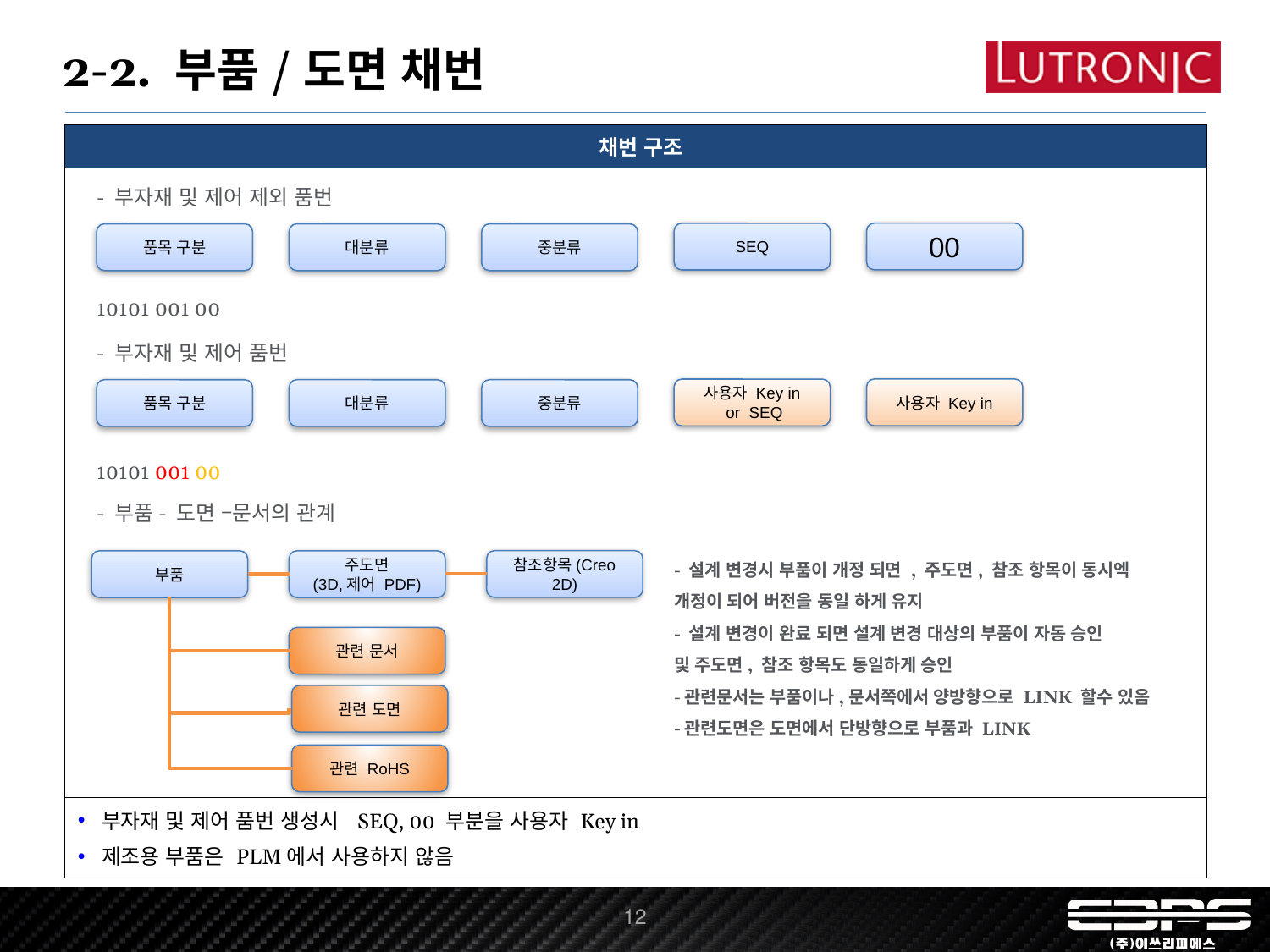

2-2. 부품/도면 채번
| 채번 구조 |
| --- |
|  |
| 부자재 및 제어 품번 생성시 SEQ, 00 부분을 사용자 Key in 제조용 부품은 PLM에서 사용하지 않음 |
- 부자재 및 제어 제외 품번
00
SEQ
품목 구분
대분류
중분류
10101 001 00
- 부자재 및 제어 품번
사용자 Key in
사용자 Key in
 or  SEQ
품목 구분
대분류
중분류
10101 001 00
- 부품- 도면 –문서의 관계
- 설계 변경시 부품이 개정 되면 , 주도면, 참조 항목이 동시엑 개정이 되어 버전을 동일 하게 유지
- 설계 변경이 완료 되면 설계 변경 대상의 부품이 자동 승인
및 주도면, 참조 항목도 동일하게 승인
-관련문서는 부품이나,문서쪽에서 양방향으로 LINK 할수 있음
-관련도면은 도면에서 단방향으로 부품과 LINK
참조항목(Creo 2D)
주도면
(3D,제어 PDF)
부품
관련 문서
관련 도면
관련 RoHS